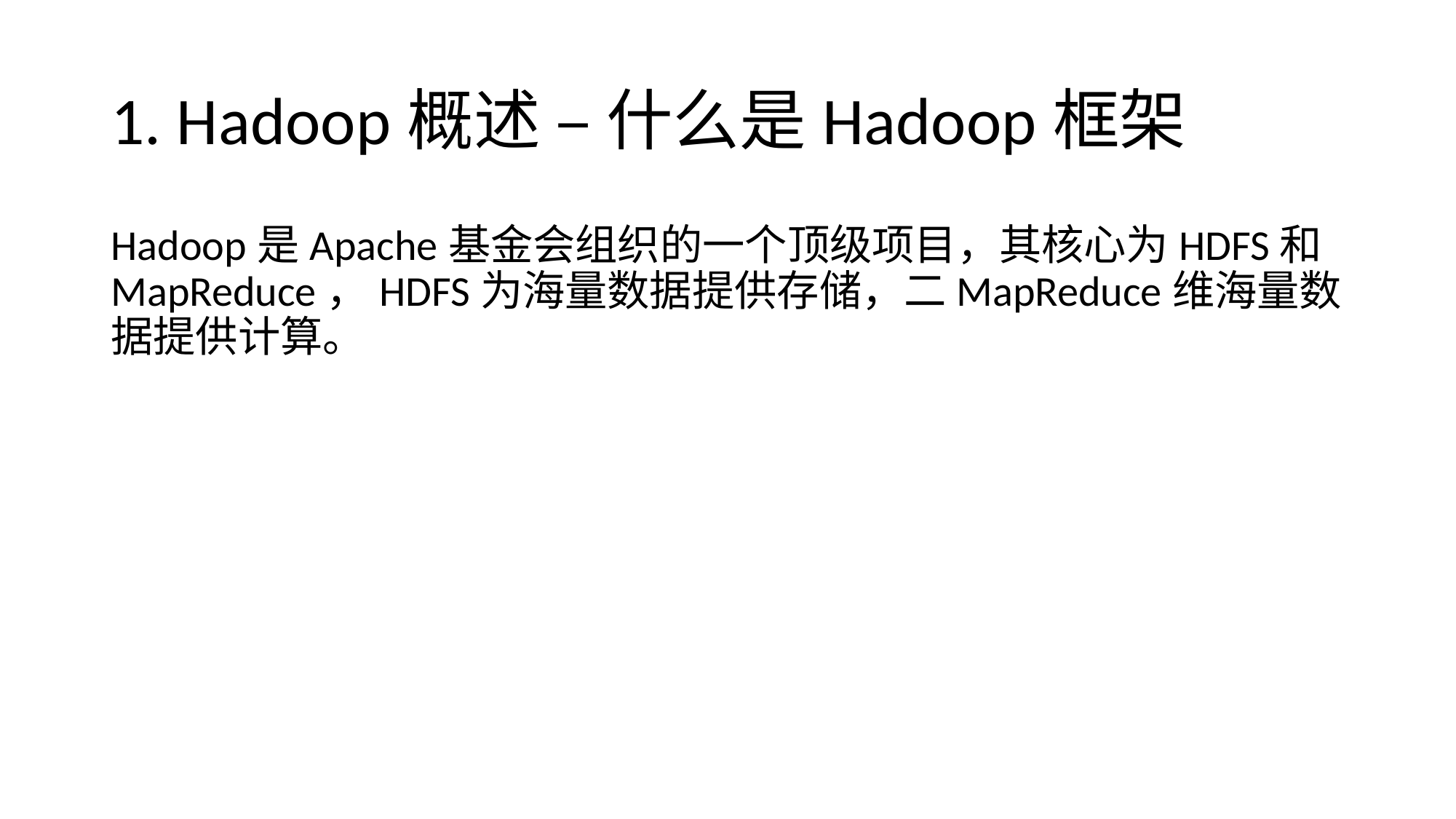

# 1. Hadoop概述 – 什么是Hadoop框架
Hadoop是Apache基金会组织的一个顶级项目，其核心为HDFS和MapReduce，HDFS为海量数据提供存储，二MapReduce维海量数据提供计算。